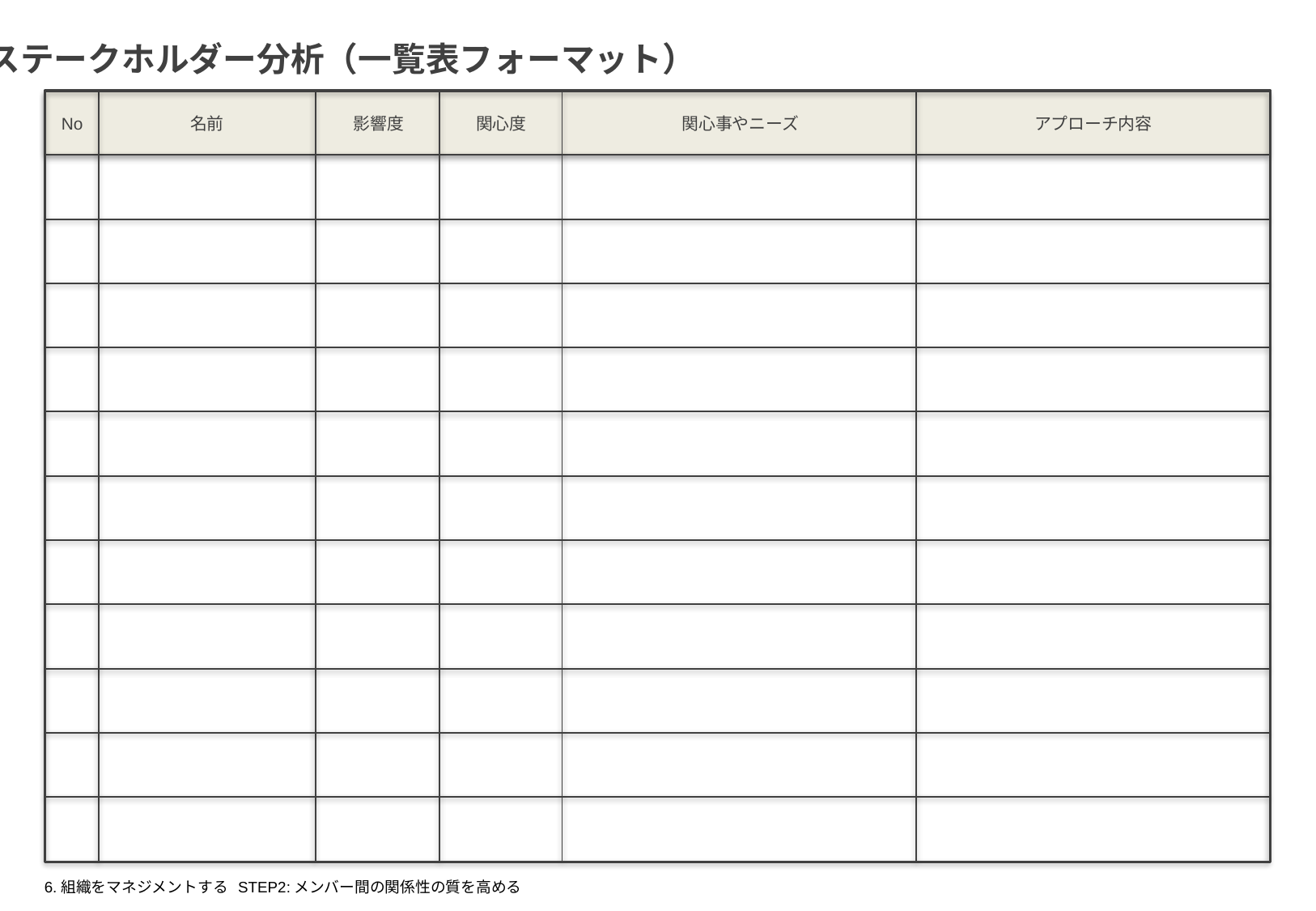

63_ステークホルダー分析（一覧表フォーマット）

No
名前
影響度
関心度
関心事やニーズ
アプローチ内容
6.組織をマネジメントする
STEP2:メンバー間の関係性の質を高める